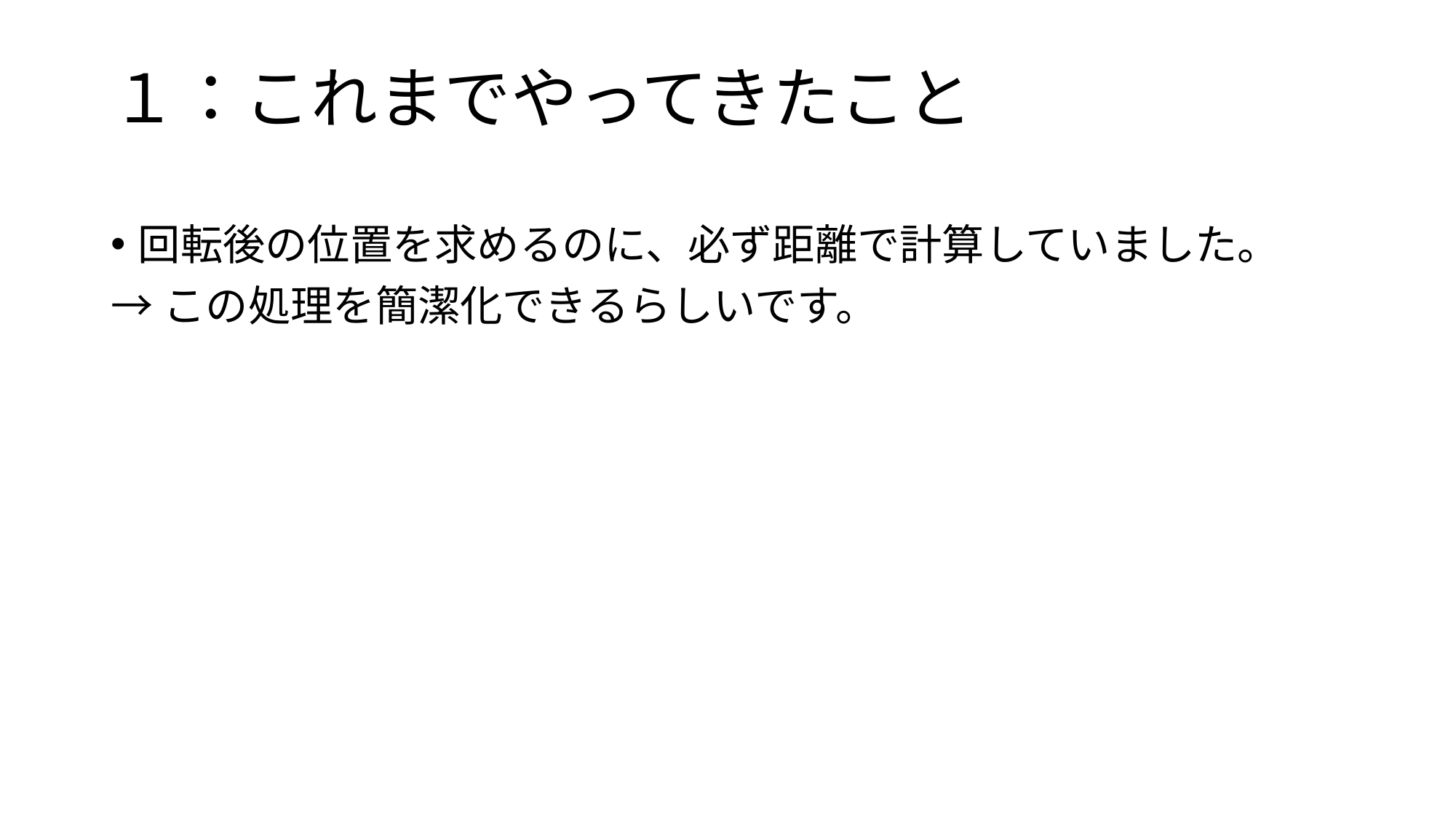

# １：これまでやってきたこと
回転後の位置を求めるのに、必ず距離で計算していました。
→この処理を簡潔化できるらしいです。